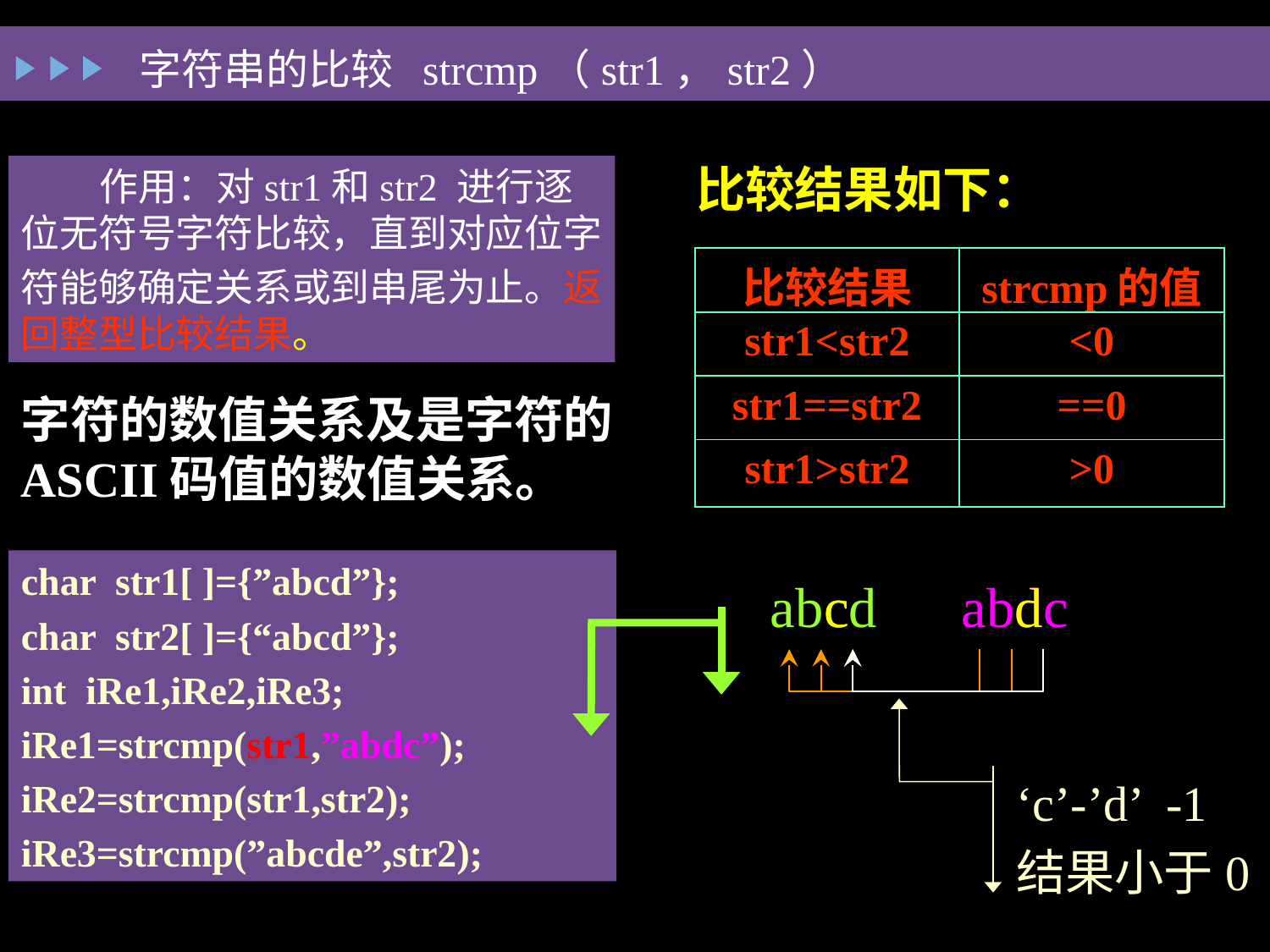

字符串的比较  strcmp（str1，str2）
比较结果如下：
        作用：对str1和str2 进行逐位无符号字符比较，直到对应位字
符能够确定关系或到串尾为止。返回整型比较结果。
| 比较结果 | strcmp的值 |
| --- | --- |
| str1<str2 | <0 |
| str1==str2 | ==0 |
| str1>str2 | >0 |
字符的数值关系及是字符的ASCII码值的数值关系。
char  str1[ ]={”abcd”};
char  str2[ ]={“abcd”};
int  iRe1,iRe2,iRe3;
iRe1=strcmp(str1,”abdc”);
iRe2=strcmp(str1,str2);
iRe3=strcmp(”abcde”,str2);
abcd
c
abdc
d

‘c’-’d’  -1
结果小于0